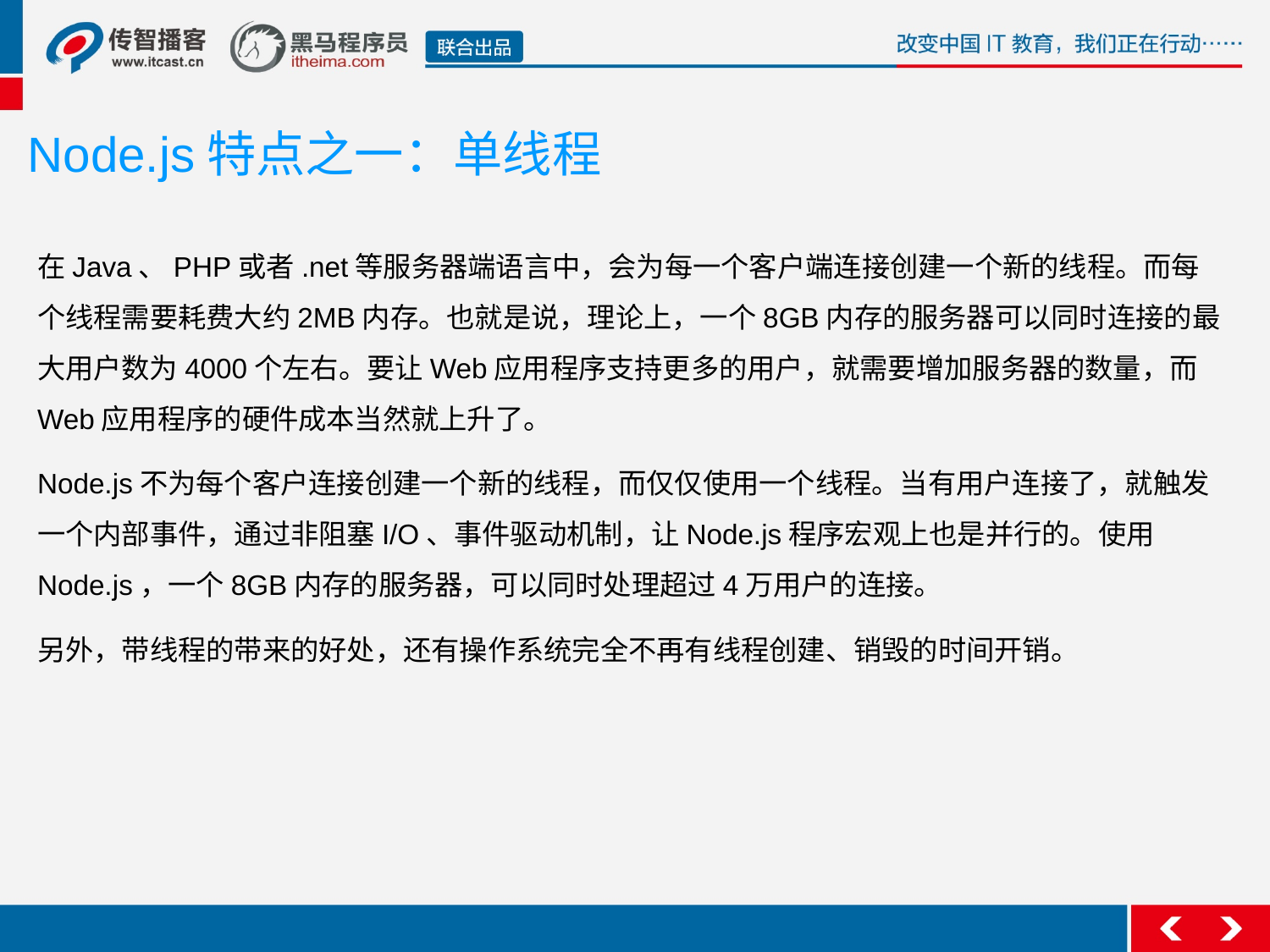

Node.js特点之一：单线程
在Java、PHP或者.net等服务器端语言中，会为每一个客户端连接创建一个新的线程。而每个线程需要耗费大约2MB内存。也就是说，理论上，一个8GB内存的服务器可以同时连接的最大用户数为4000个左右。要让Web应用程序支持更多的用户，就需要增加服务器的数量，而Web应用程序的硬件成本当然就上升了。
Node.js不为每个客户连接创建一个新的线程，而仅仅使用一个线程。当有用户连接了，就触发一个内部事件，通过非阻塞I/O、事件驱动机制，让Node.js程序宏观上也是并行的。使用Node.js，一个8GB内存的服务器，可以同时处理超过4万用户的连接。
另外，带线程的带来的好处，还有操作系统完全不再有线程创建、销毁的时间开销。